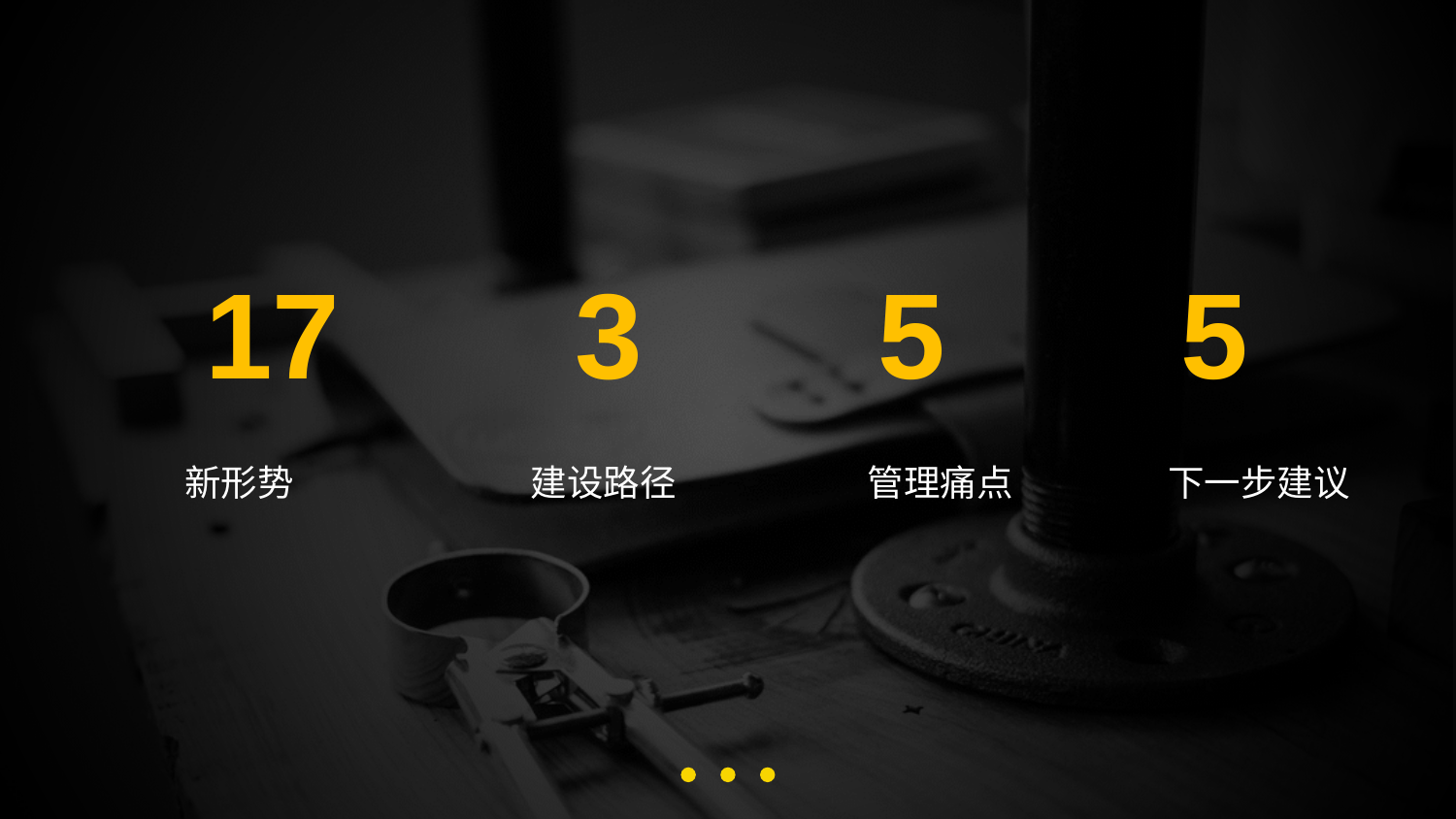

17       3       5       5
新形势
建设路径
管理痛点
下一步建议